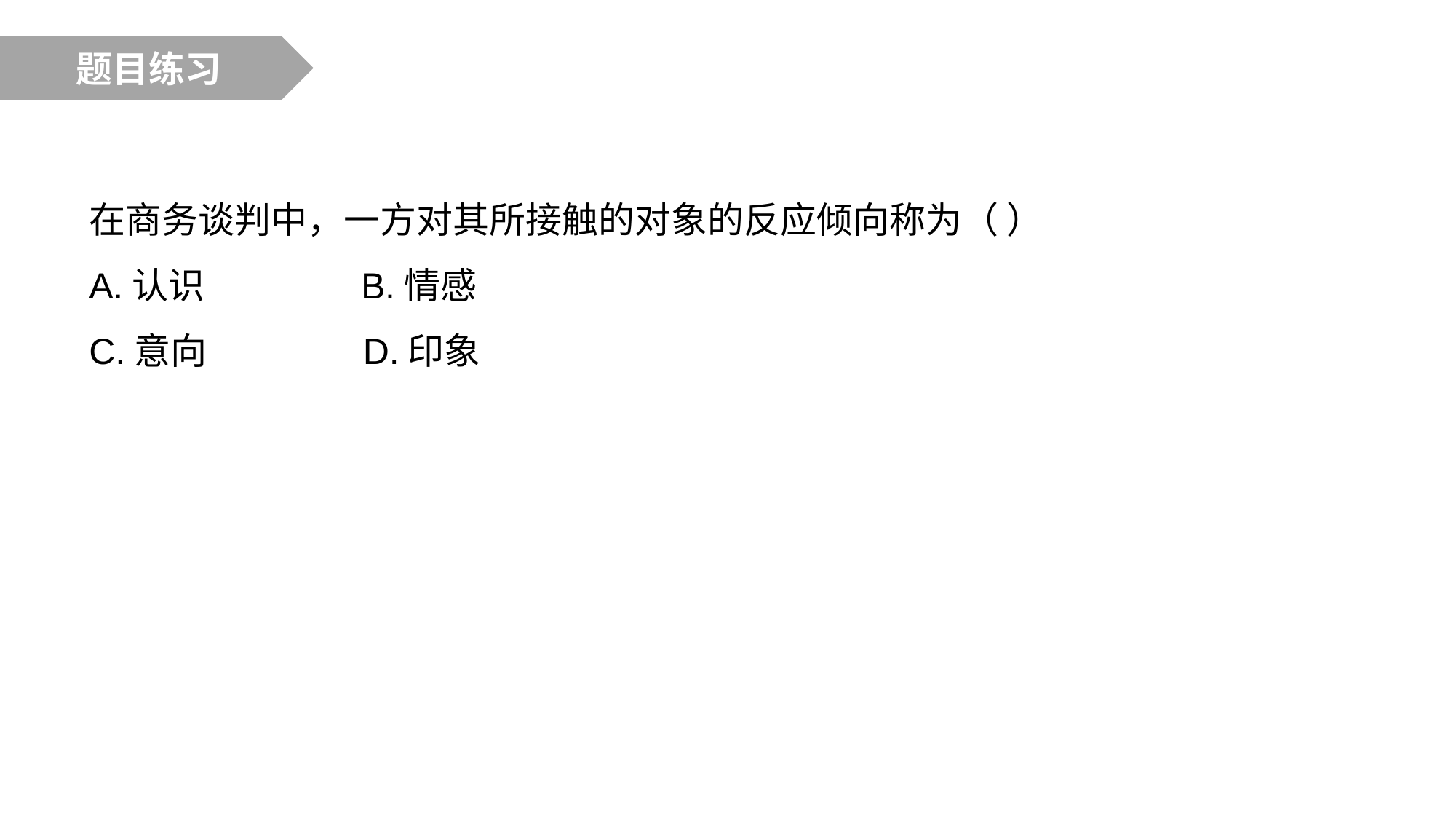

题目练习
在商务谈判中，一方对其所接触的对象的反应倾向称为（ ）
A.认识                  B.情感
C.意向                  D.印象